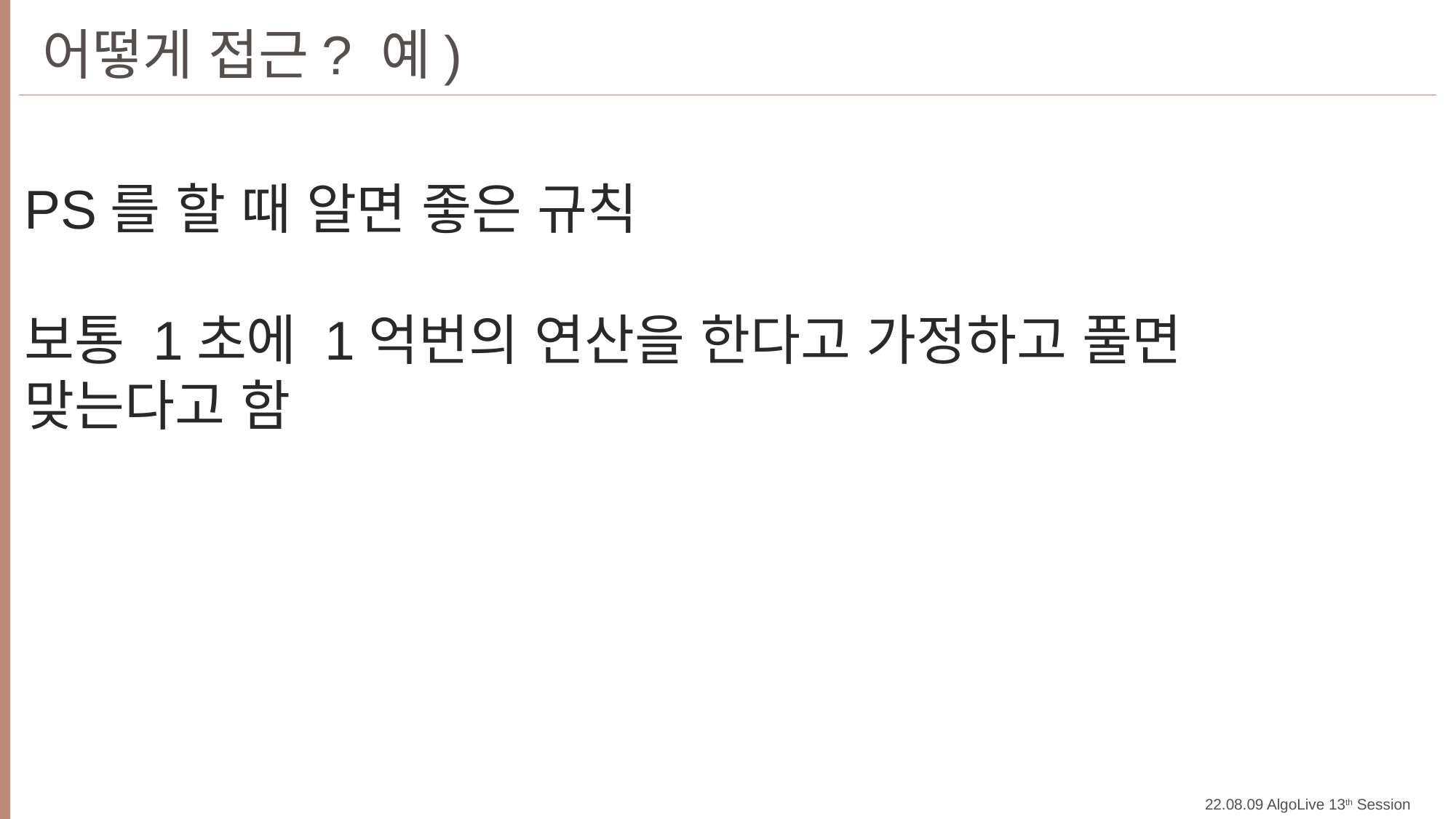

어떻게 접근? 예)
PS를 할 때 알면 좋은 규칙

보통 1초에 1억번의 연산을 한다고 가정하고 풀면 맞는다고 함

22.08.09 AlgoLive 13th Session